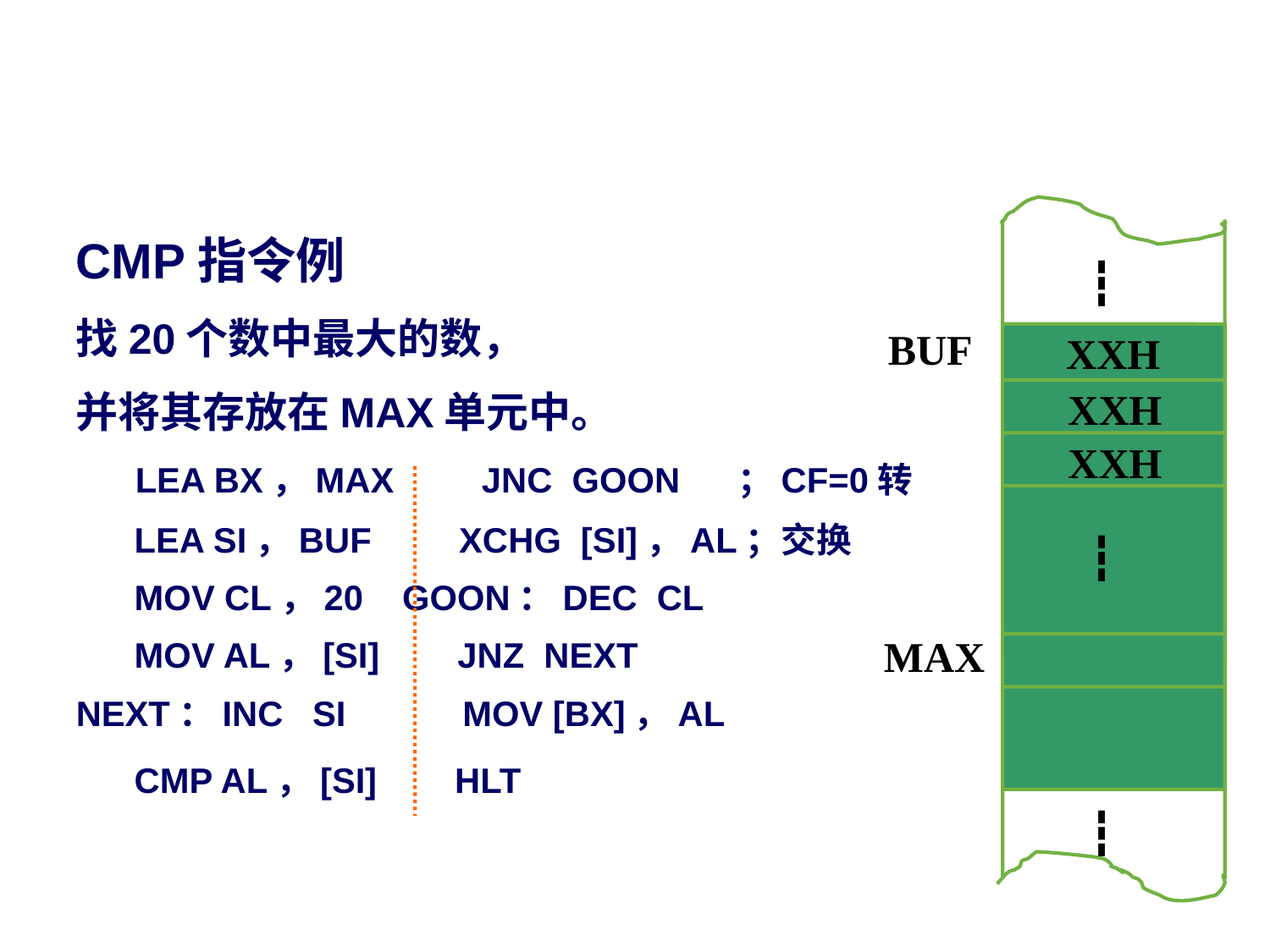

#

CMP指令例
找20个数中最大的数，
并将其存放在MAX单元中。
     LEA BX，MAX         JNC  GOON     ；CF=0转
      LEA SI，BUF         XCHG  [SI]，AL；交换
      MOV CL，20    GOON：DEC  CL
      MOV AL，[SI]        JNZ  NEXT
NEXT：INC   SI            MOV [BX]，AL
      CMP AL，[SI]        HLT

┇
BUF
XXH

XXH

XXH

┇
MAX

┇